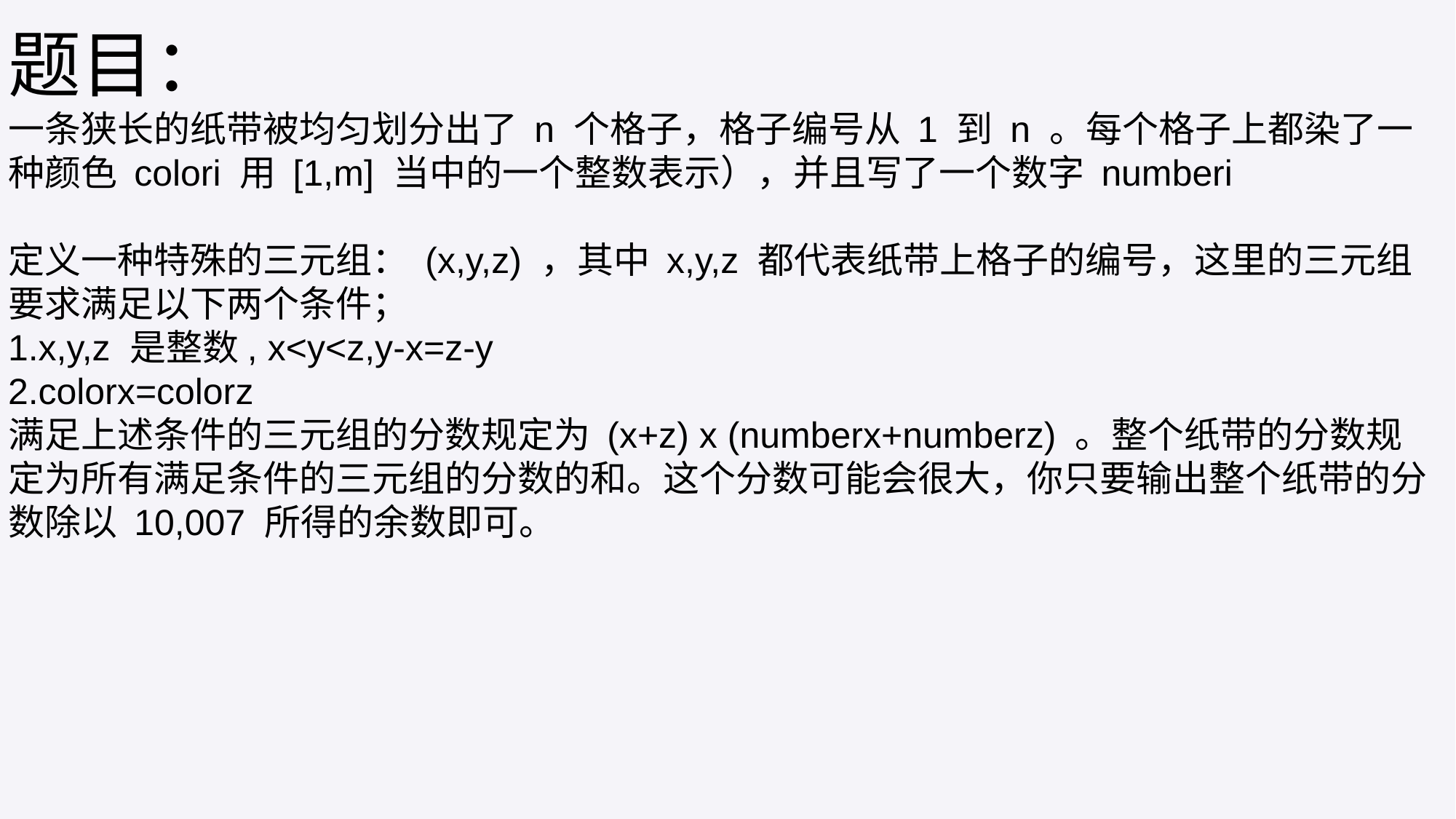

题目：
一条狭长的纸带被均匀划分出了 n 个格子，格子编号从 1 到 n 。每个格子上都染了一种颜色 colori 用 [1,m] 当中的一个整数表示），并且写了一个数字 numberi

定义一种特殊的三元组： (x,y,z) ，其中 x,y,z 都代表纸带上格子的编号，这里的三元组要求满足以下两个条件；
1.x,y,z 是整数, x<y<z,y-x=z-y
2.colorx=colorz
满足上述条件的三元组的分数规定为 (x+z) x (numberx+numberz) 。整个纸带的分数规定为所有满足条件的三元组的分数的和。这个分数可能会很大，你只要输出整个纸带的分数除以 10,007 所得的余数即可。